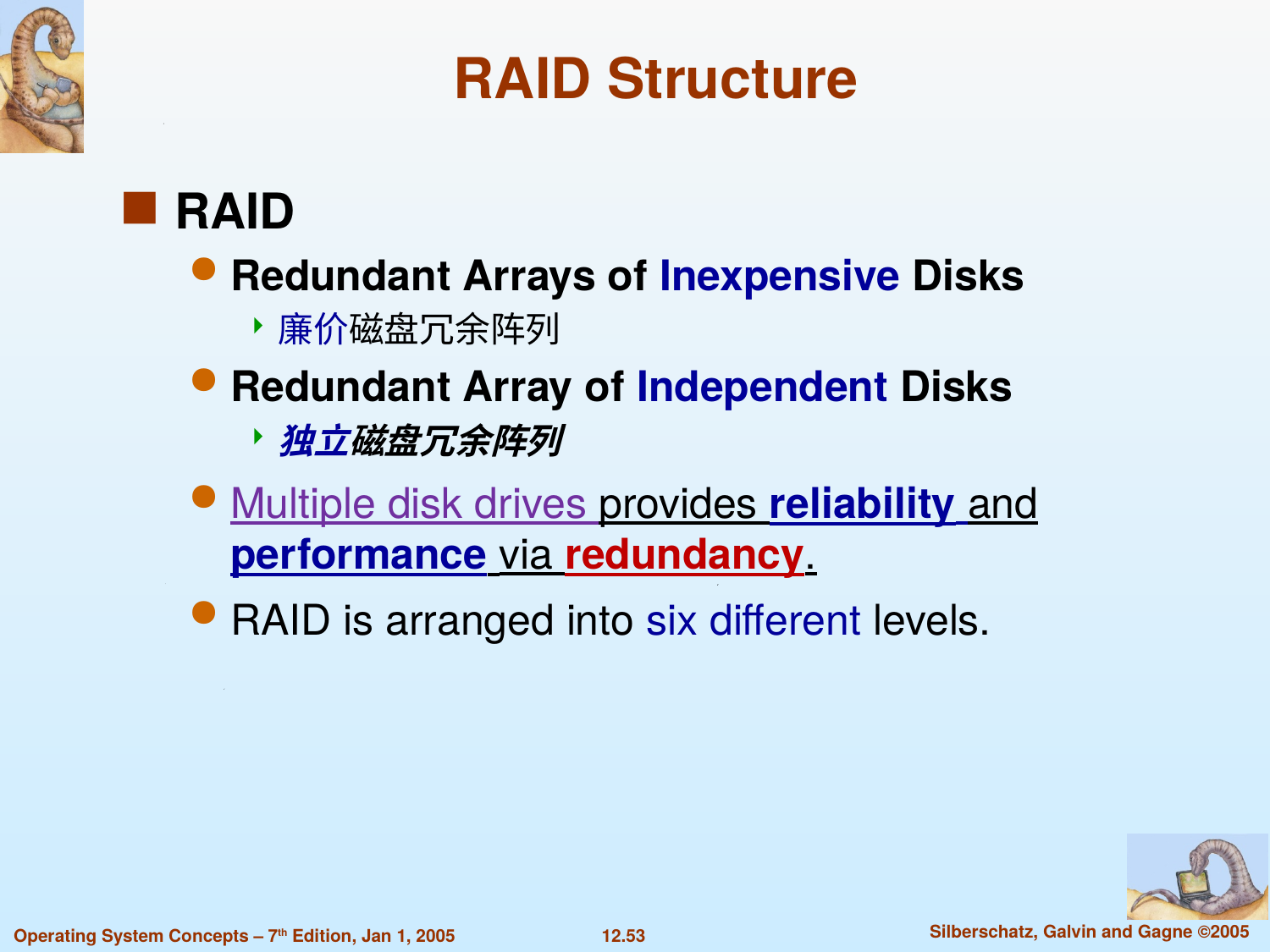

# RAID Structure
RAID
Redundant Arrays of Inexpensive Disks
廉价磁盘冗余阵列
Redundant Array of Independent Disks
独立磁盘冗余阵列
Multiple disk drives provides reliability and performance via redundancy.
RAID is arranged into six different levels.